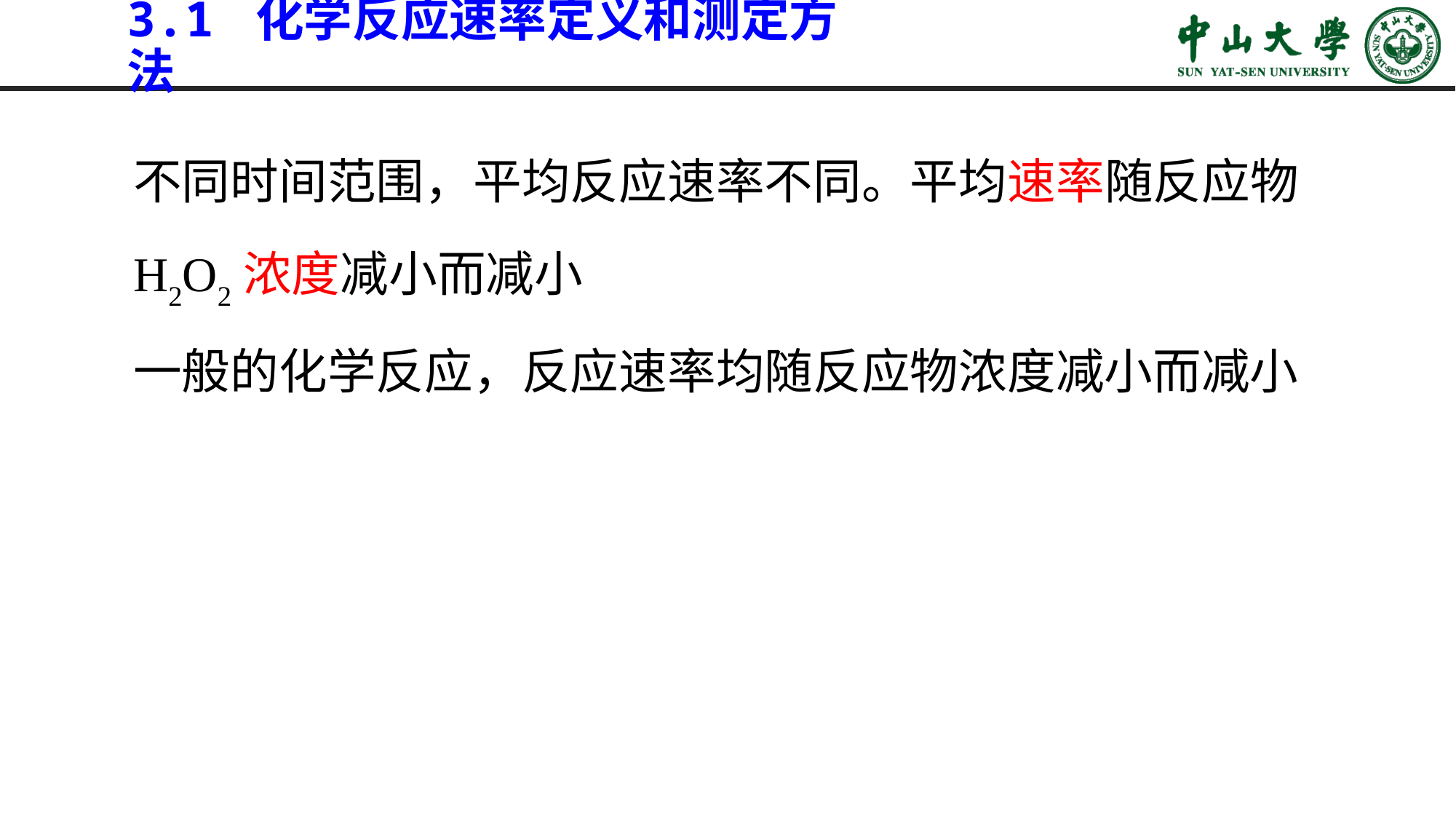

# 3.1 化学反应速率定义和测定方法
不同时间范围，平均反应速率不同。平均速率随反应物H2O2浓度减小而减小
一般的化学反应，反应速率均随反应物浓度减小而减小